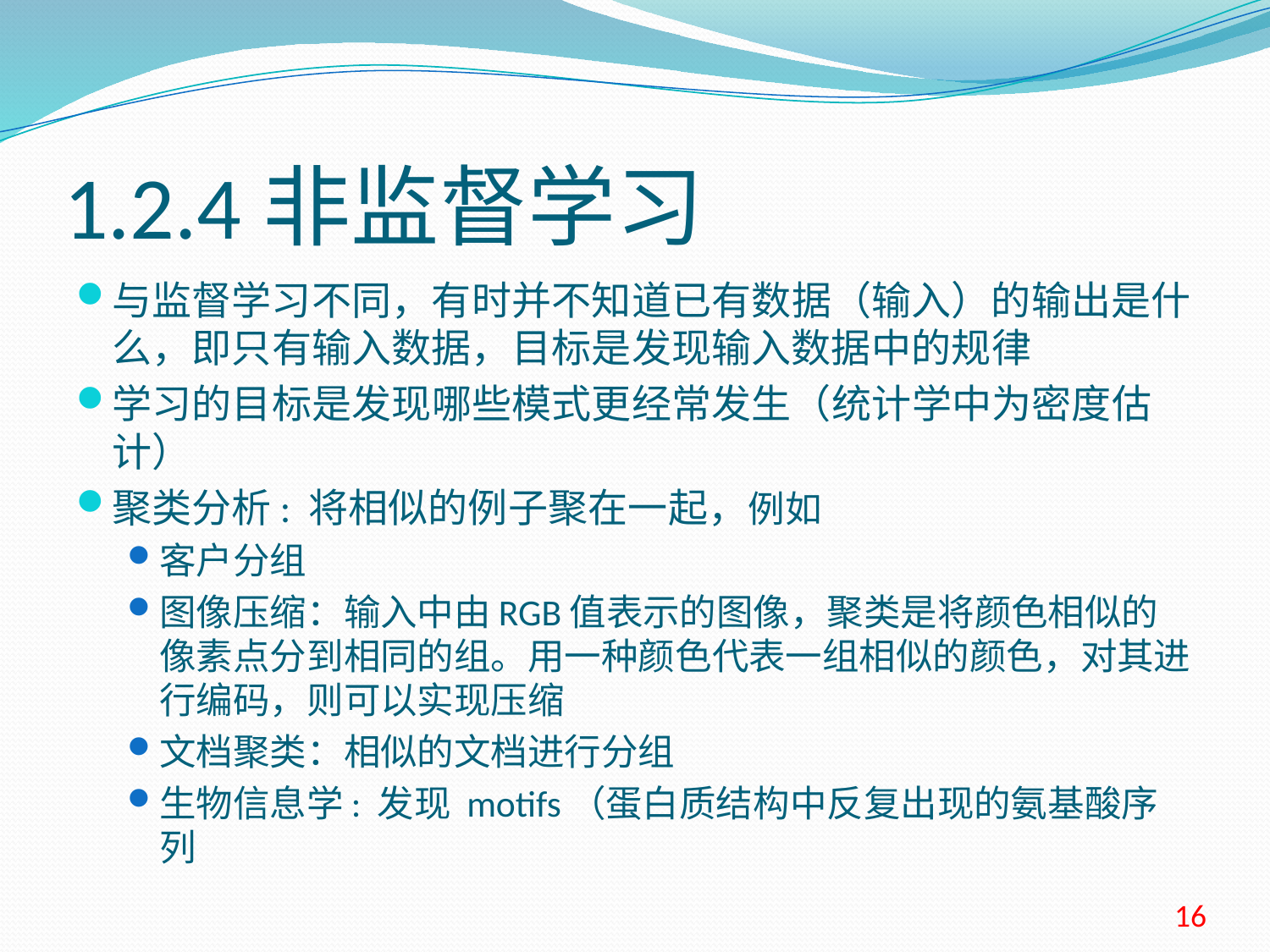

# 1.2.4非监督学习
与监督学习不同，有时并不知道已有数据（输入）的输出是什么，即只有输入数据，目标是发现输入数据中的规律
学习的目标是发现哪些模式更经常发生（统计学中为密度估计）
聚类分析: 将相似的例子聚在一起，例如
客户分组
图像压缩：输入中由RGB值表示的图像，聚类是将颜色相似的像素点分到相同的组。用一种颜色代表一组相似的颜色，对其进行编码，则可以实现压缩
文档聚类：相似的文档进行分组
生物信息学: 发现 motifs（蛋白质结构中反复出现的氨基酸序列
16